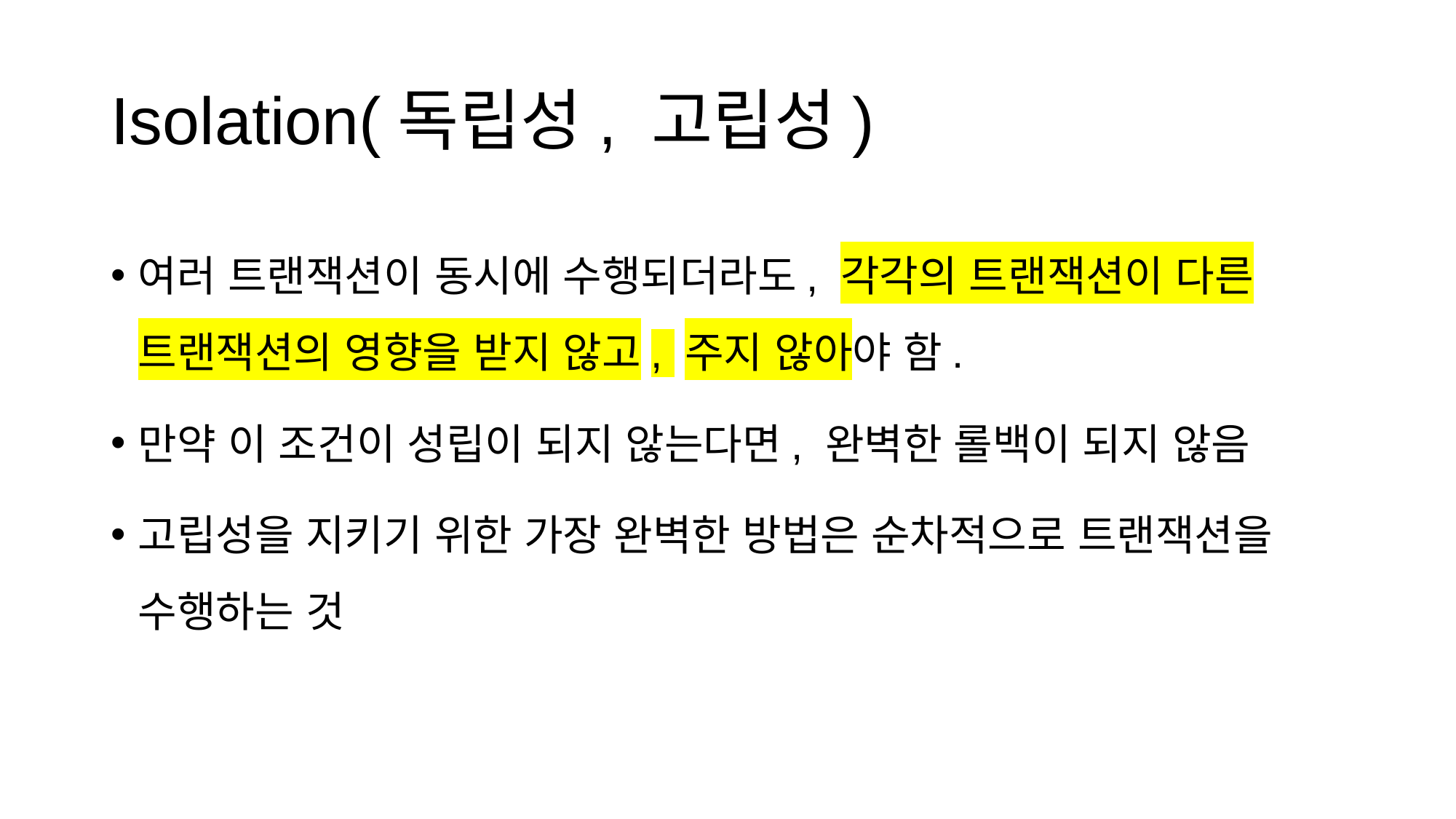

# Isolation(독립성, 고립성)
여러 트랜잭션이 동시에 수행되더라도, 각각의 트랜잭션이 다른 트랜잭션의 영향을 받지 않고, 주지 않아야 함.
만약 이 조건이 성립이 되지 않는다면, 완벽한 롤백이 되지 않음
고립성을 지키기 위한 가장 완벽한 방법은 순차적으로 트랜잭션을 수행하는 것